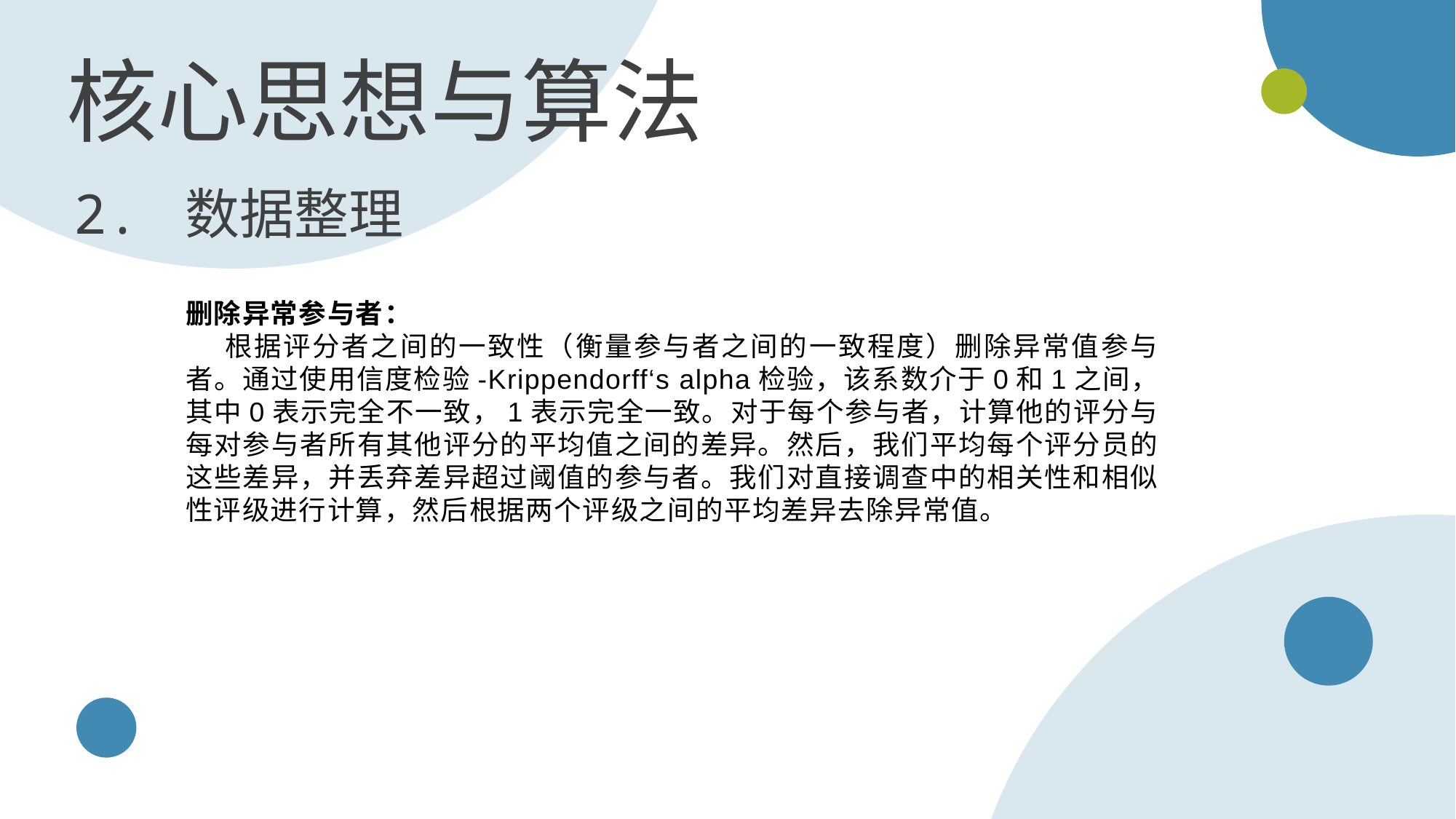

核心思想与算法

2. 数据整理
删除异常参与者：
根据评分者之间的一致性（衡量参与者之间的一致程度）删除异常值参与者。通过使用信度检验-Krippendorff‘s alpha检验，该系数介于0和1之间，其中0表示完全不一致，1表示完全一致。对于每个参与者，计算他的评分与每对参与者所有其他评分的平均值之间的差异。然后，我们平均每个评分员的这些差异，并丢弃差异超过阈值的参与者。我们对直接调查中的相关性和相似性评级进行计算，然后根据两个评级之间的平均差异去除异常值。